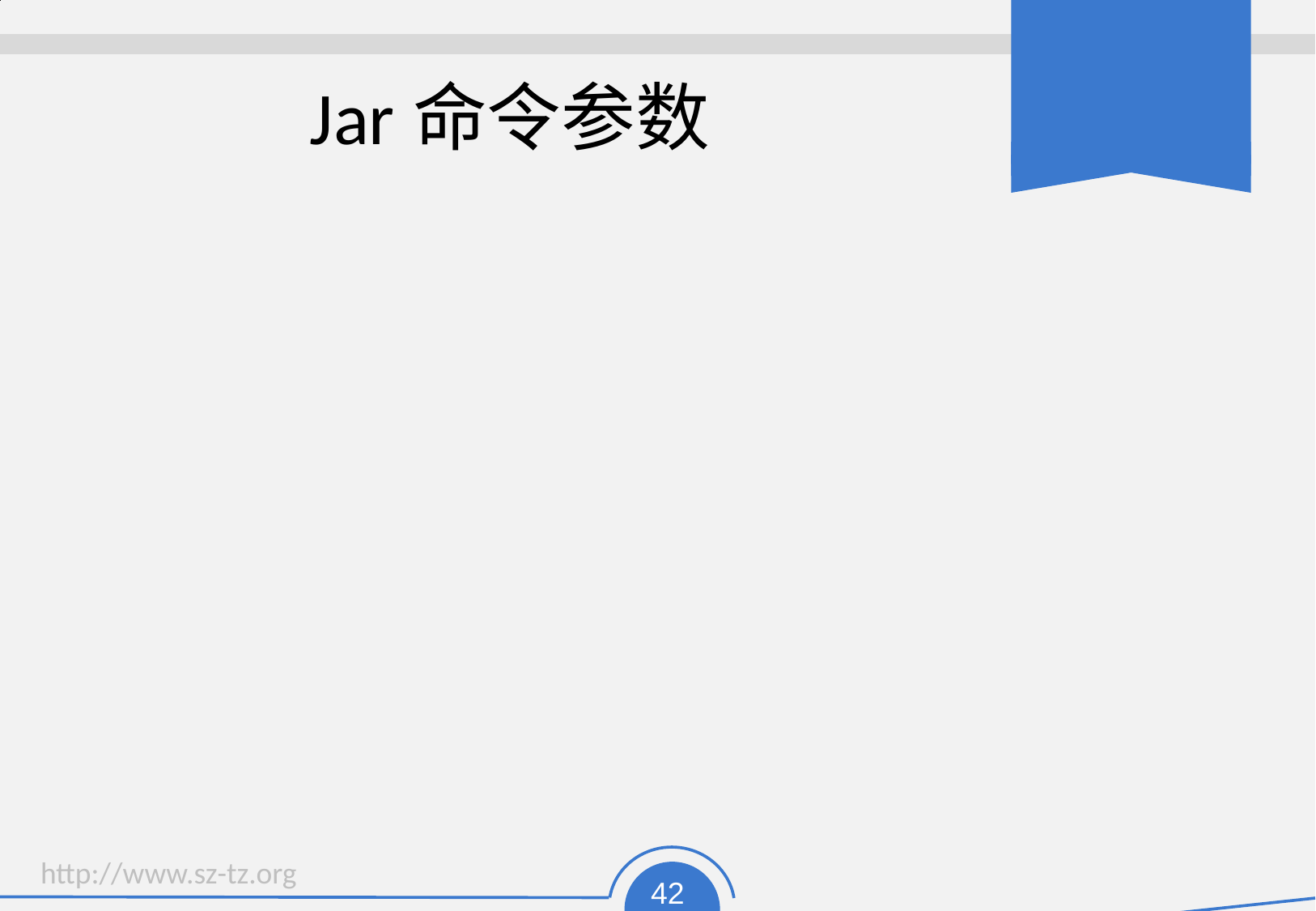

# Jar命令参数
x 解压
u 更新
d 列表
v 显示压缩过程
c 创建压缩文件
f 压缩文件名
m 按照清单指定的系统进行压缩